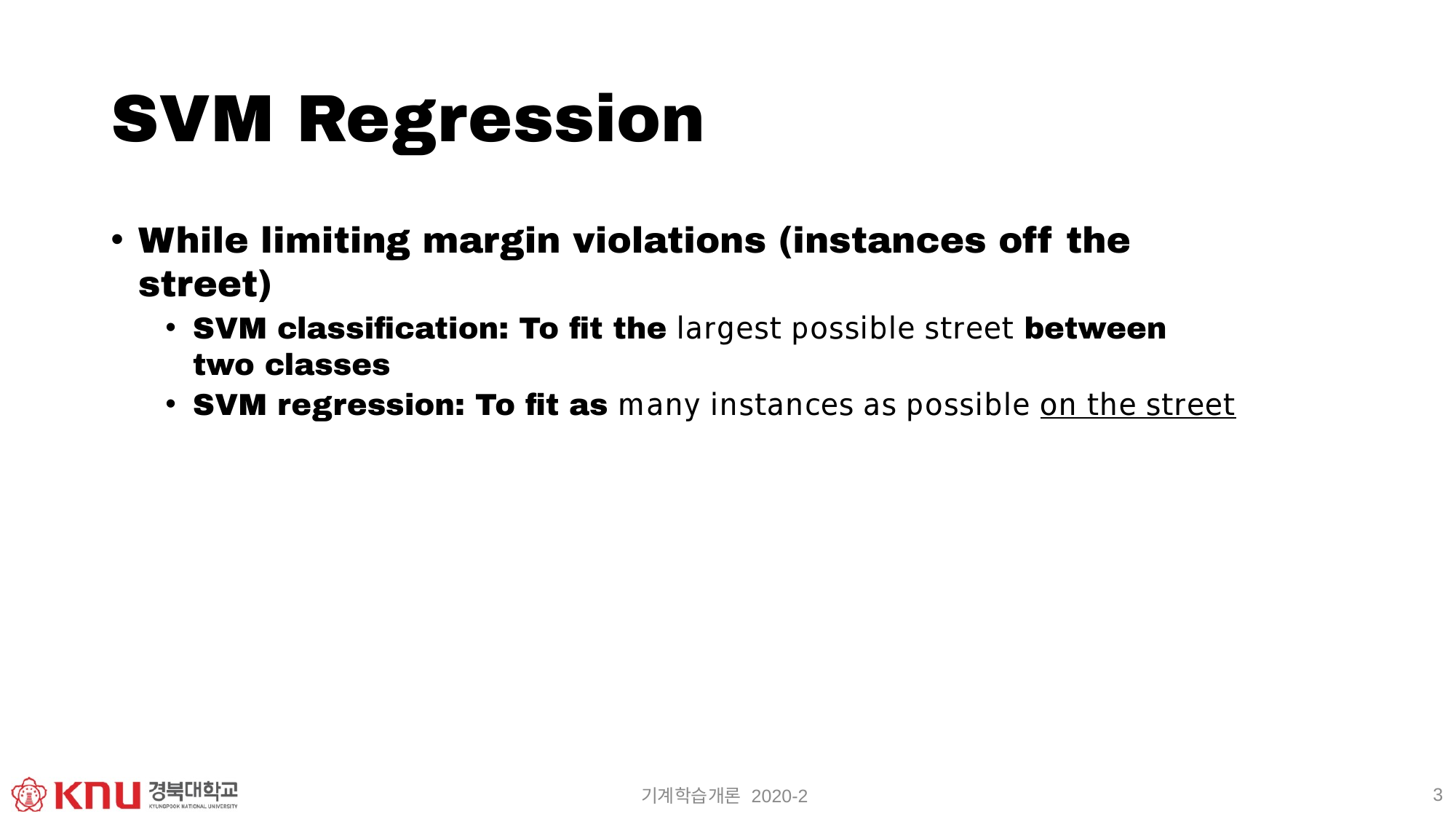

# SVM Regression
While limiting margin violations (instances off the street)
SVM classification: To fit the largest possible street between two classes
SVM regression: To fit as many instances as possible on the street
3
기계학습개론 2020-2